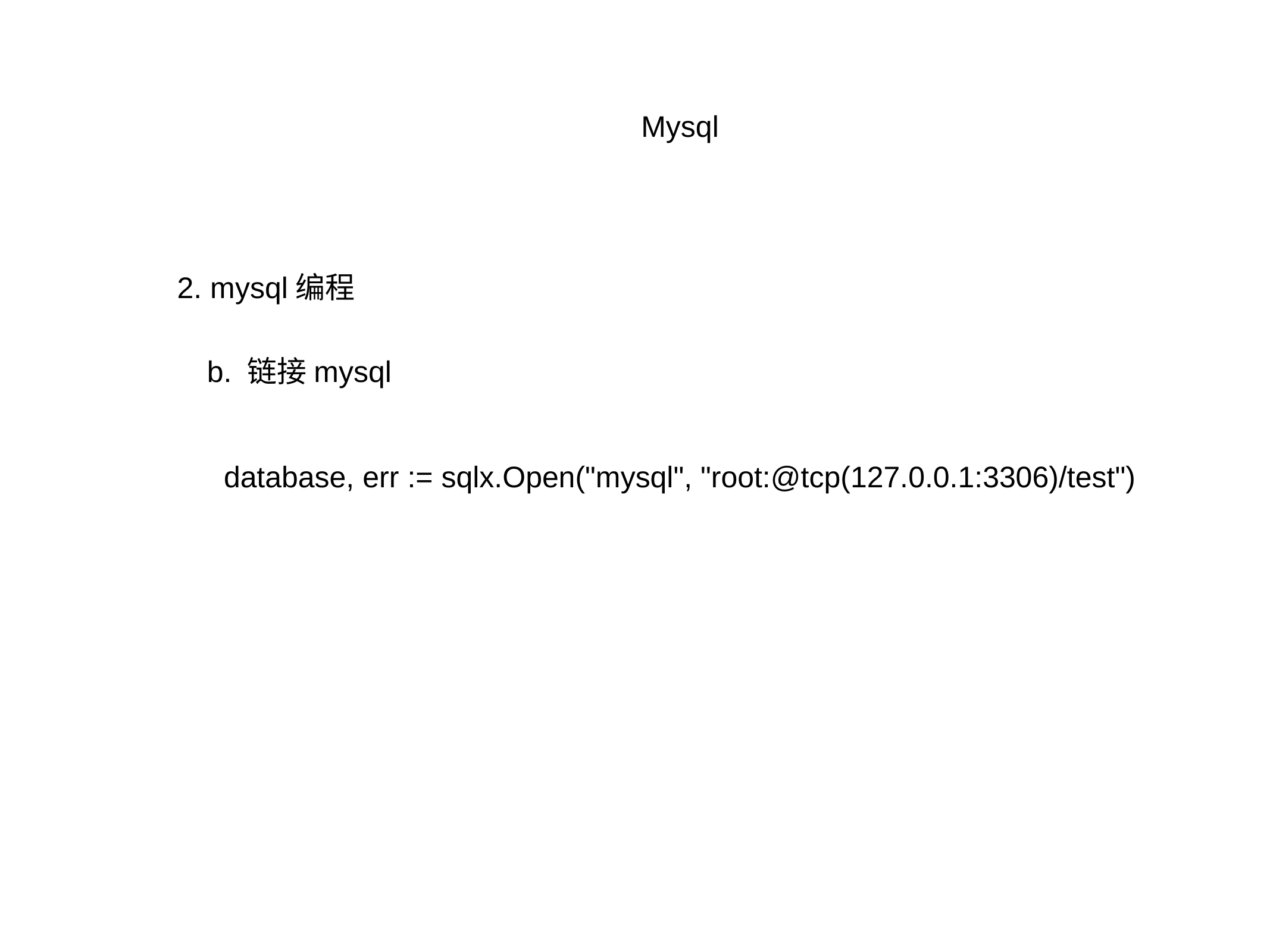

Mysql
2. mysql编程
b. 链接mysql
database, err := sqlx.Open("mysql", "root:@tcp(127.0.0.1:3306)/test")